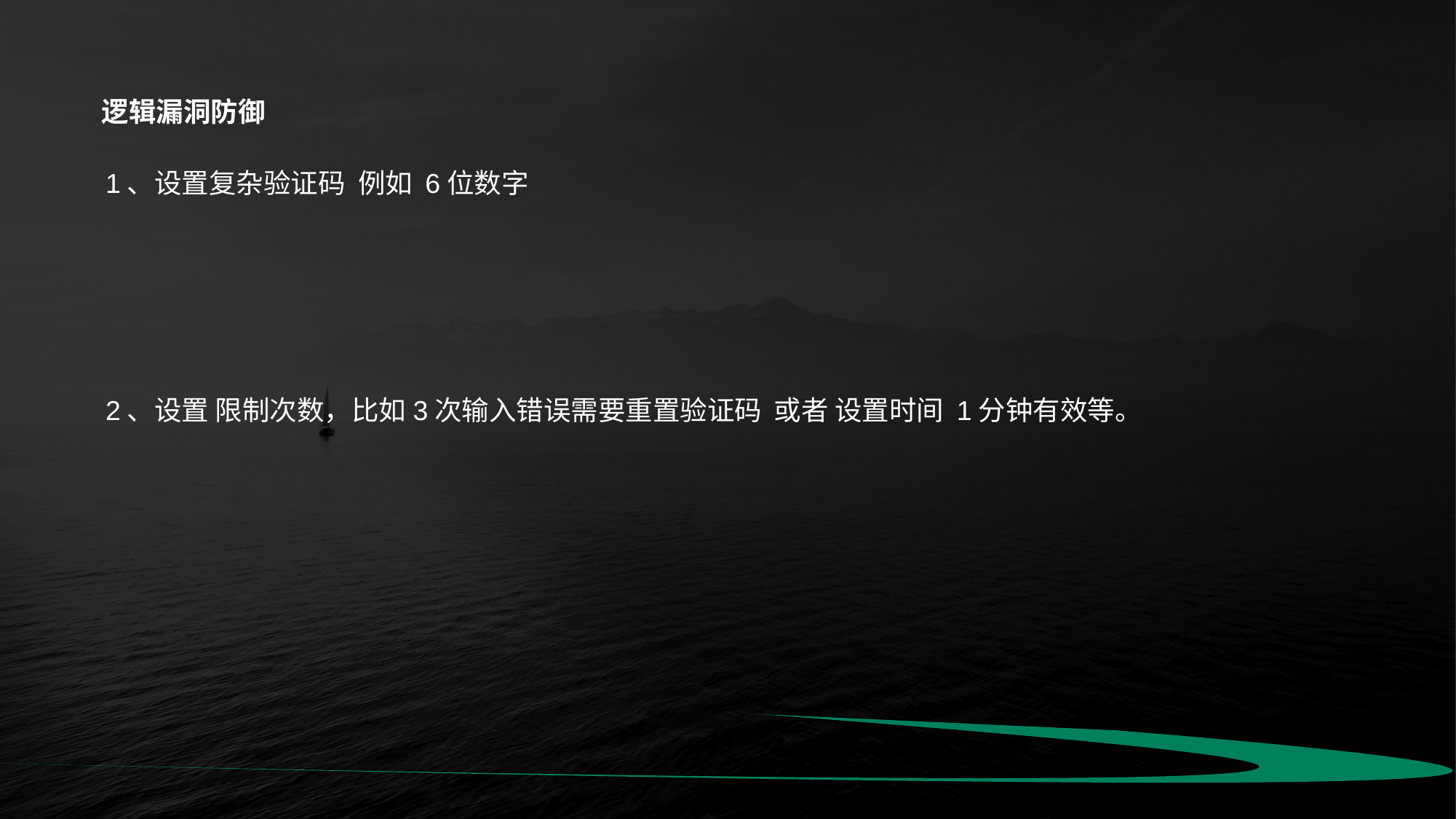

逻辑漏洞防御
1、设置复杂验证码  例如 6位数字
2、设置 限制次数，比如3次输入错误需要重置验证码  或者 设置时间 1分钟有效等。